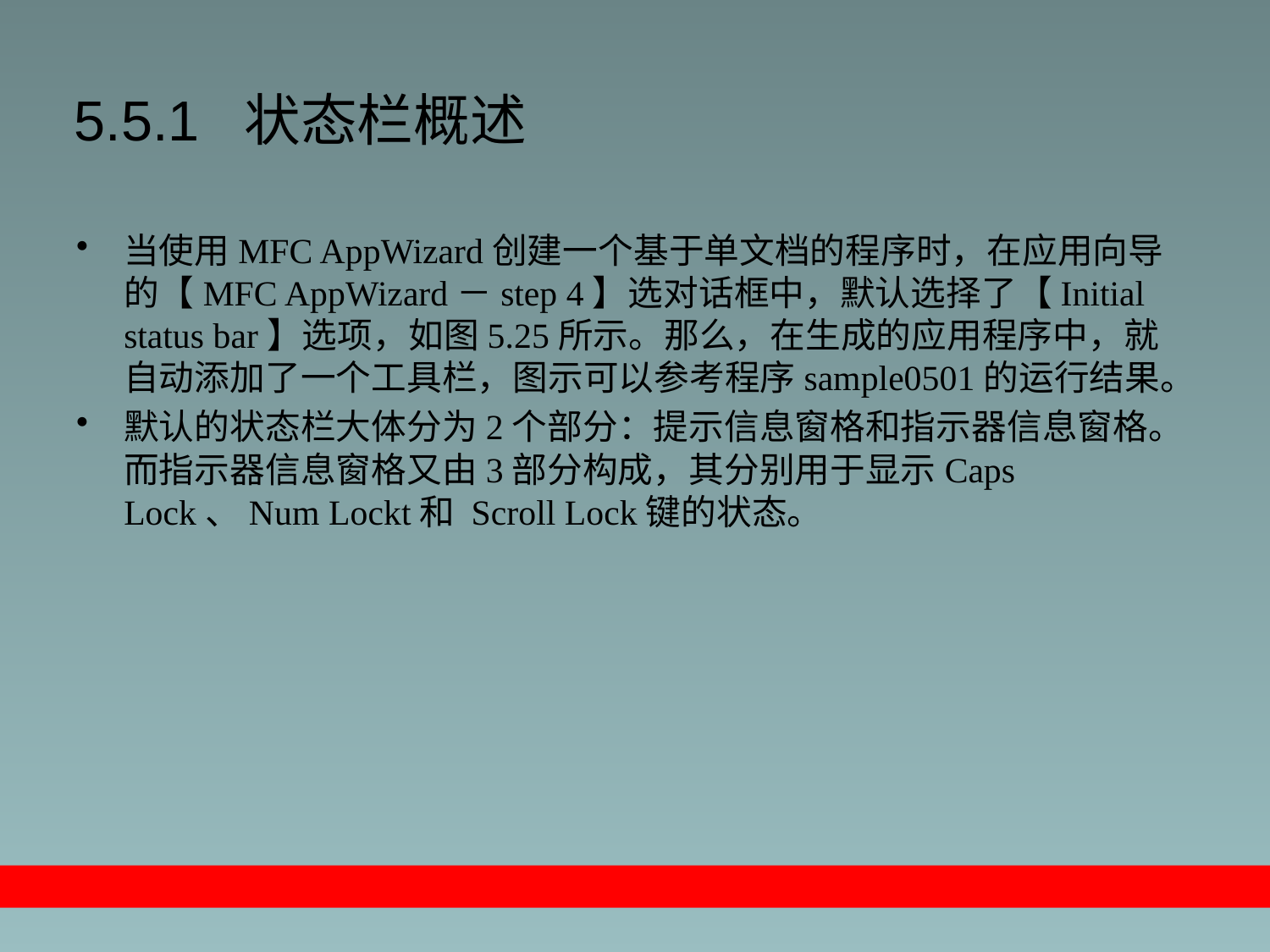

# 5.5.1  状态栏概述
当使用MFC AppWizard创建一个基于单文档的程序时，在应用向导的【MFC AppWizard－step 4】选对话框中，默认选择了【Initial status bar】选项，如图5.25所示。那么，在生成的应用程序中，就自动添加了一个工具栏，图示可以参考程序sample0501的运行结果。
默认的状态栏大体分为2个部分：提示信息窗格和指示器信息窗格。而指示器信息窗格又由3部分构成，其分别用于显示Caps Lock、Num Lockt和 Scroll Lock键的状态。